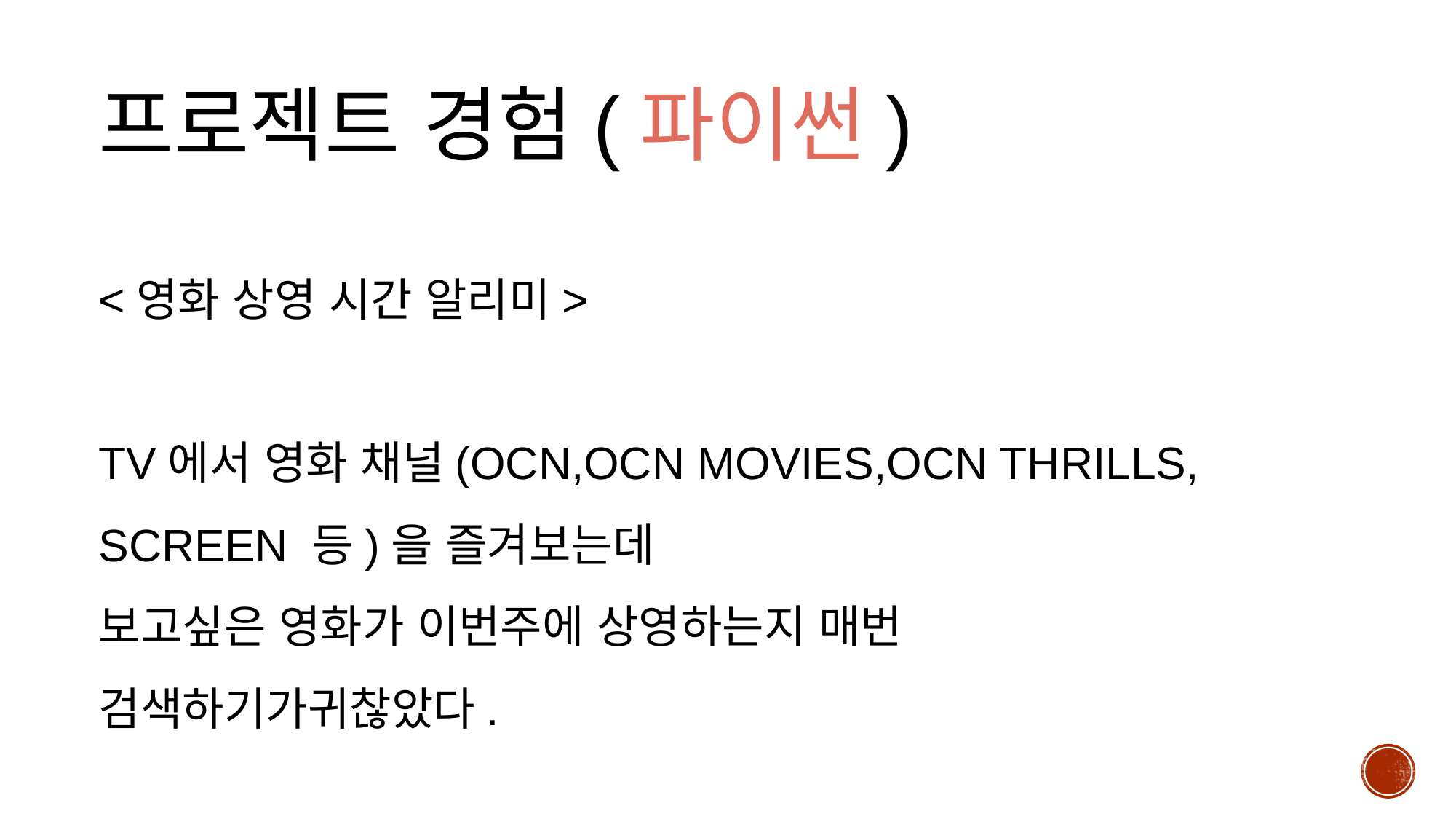

프로젝트 경험(파이썬)
<영화 상영 시간 알리미>

tv에서 영화 채널(ocn,ocn movies,ocn thrills, screen 등)을 즐겨보는데
보고싶은 영화가 이번주에 상영하는지 매번 검색하기가귀찮았다.